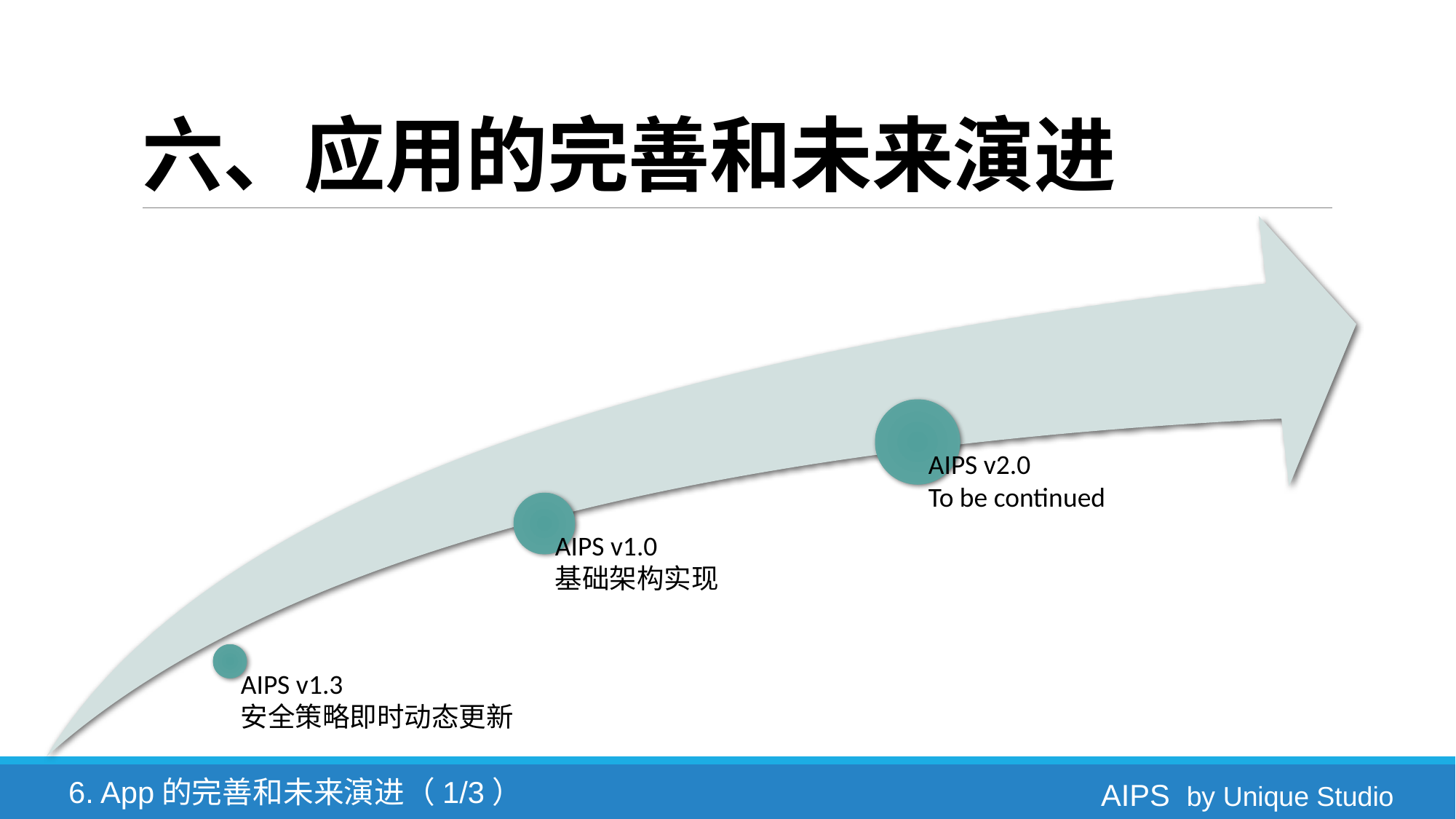

# 六、应用的完善和未来演进
AIPS v1.0
基础架构实现
AIPS v1.3
安全策略即时动态更新
AIPS v2.0
To be continued

AIPS  by Unique Studio
6. App的完善和未来演进（1/3）
AIPS  by Unique Studio